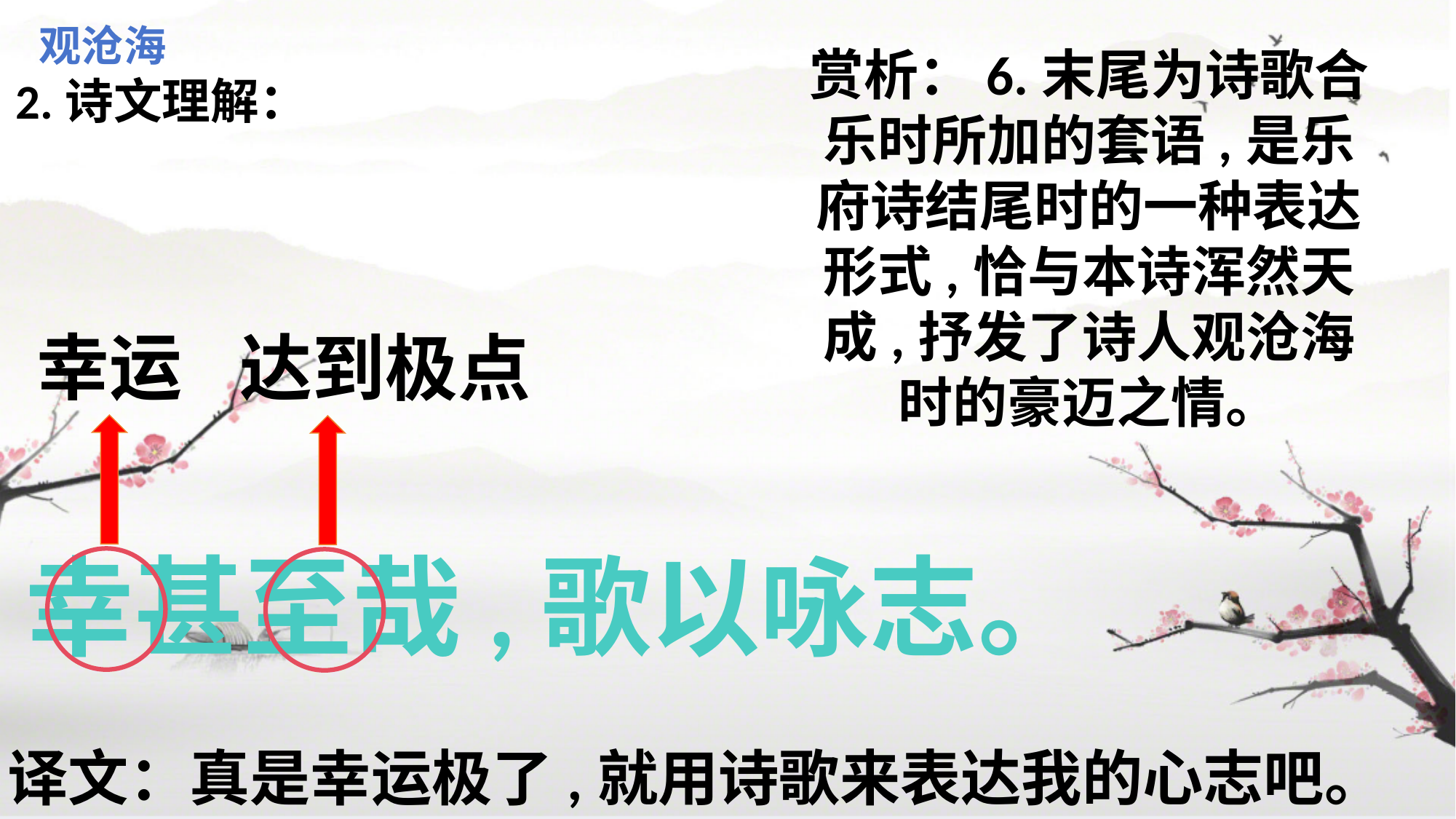

东汉建安十二年(207)秋天,曹操北上征讨乌
桓得胜,基本上统一了北方,回师途中经过碣石
山,登临观海,心中感慨万千,写下了组
诗《步出夏门行》。《观沧海》就是这组诗的第一章。
观沧海
赏析：6.末尾为诗歌合
乐时所加的套语,是乐
府诗结尾时的一种表达
形式,恰与本诗浑然天
成,抒发了诗人观沧海
时的豪迈之情。
2.诗文理解：
幸运
达到极点

幸甚至哉,歌以咏志。

译文：真是幸运极了,就用诗歌来表达我的心志吧。